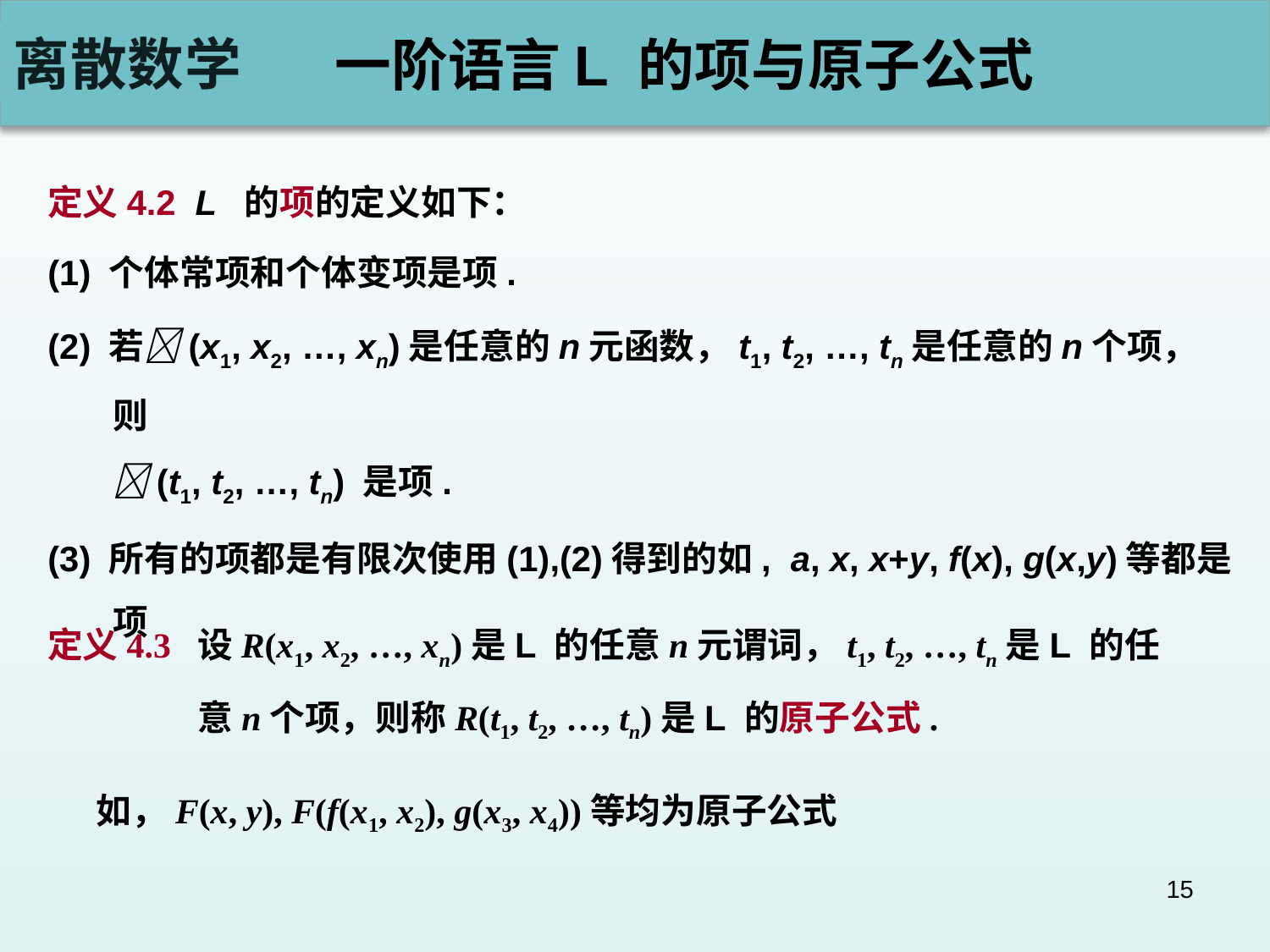

# 一阶语言L 的项与原子公式
定义4.2  L  的项的定义如下：
(1) 个体常项和个体变项是项.
(2) 若ϕ(x1, x2, …, xn)是任意的n元函数，t1, t2, …, tn是任意的n个项，则
ϕ(t1, t2, …, tn) 是项.
(3) 所有的项都是有限次使用(1),(2)得到的如,  a, x, x+y, f(x), g(x,y)等都是项
定义4.3  设R(x1, x2, …, xn)是L 的任意n元谓词，t1, t2, …, tn是L 的任意n个项，则称R(t1, t2, …, tn)是L 的原子公式.
     如，F(x, y), F(f(x1, x2), g(x3, x4))等均为原子公式
15